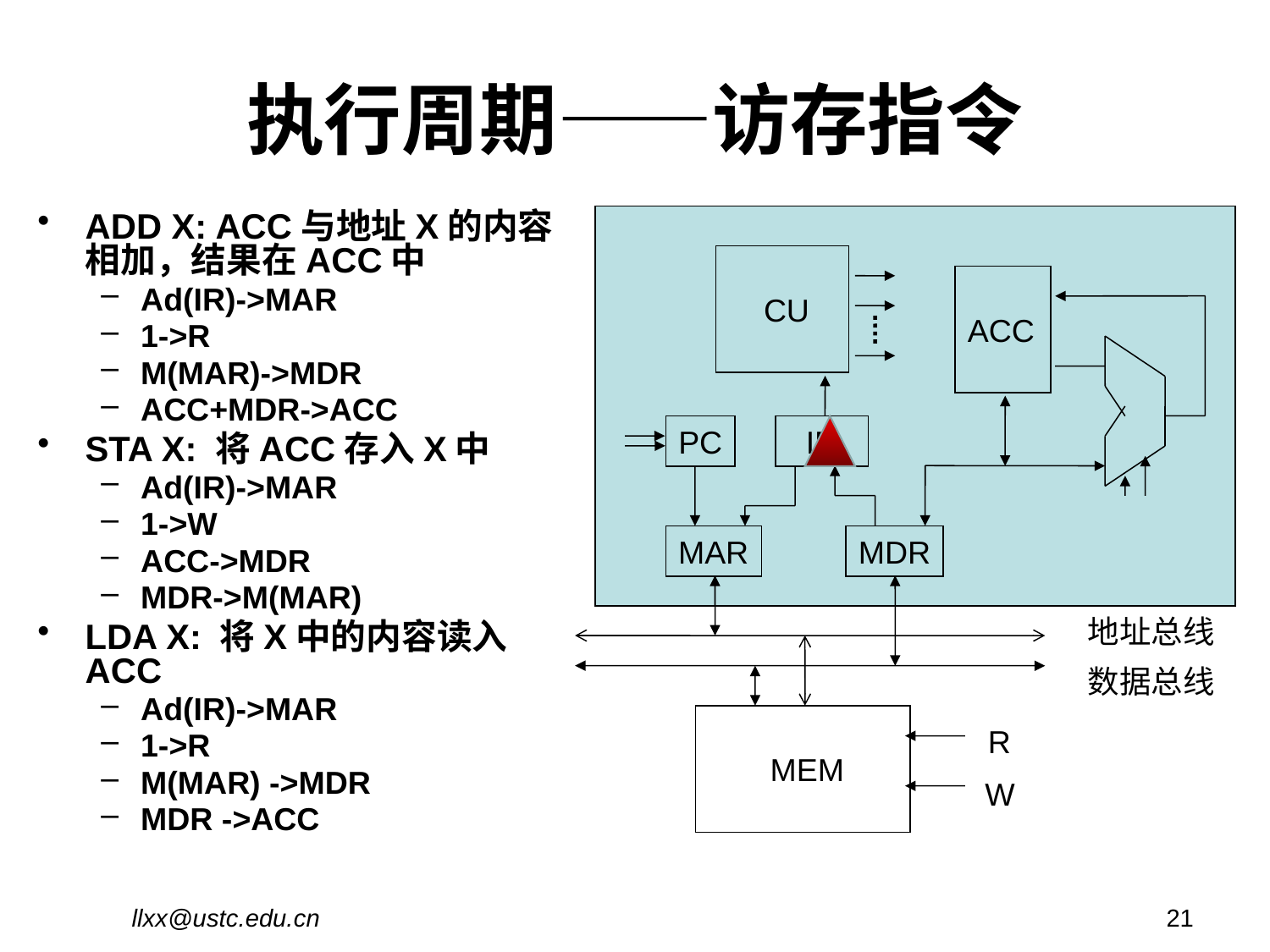

# 执行周期——访存指令
ADD X: ACC与地址X的内容相加，结果在ACC中
Ad(IR)->MAR
1->R
M(MAR)->MDR
ACC+MDR->ACC
STA X: 将ACC存入X中
Ad(IR)->MAR
1->W
ACC->MDR
MDR->M(MAR)
LDA X: 将X中的内容读入ACC
Ad(IR)->MAR
1->R
M(MAR) ->MDR
MDR ->ACC

    CU

ACC

PC
  IR

MAR
MDR

地址总线

数据总线

       MEM

R

W

llxx@ustc.edu.cn
21